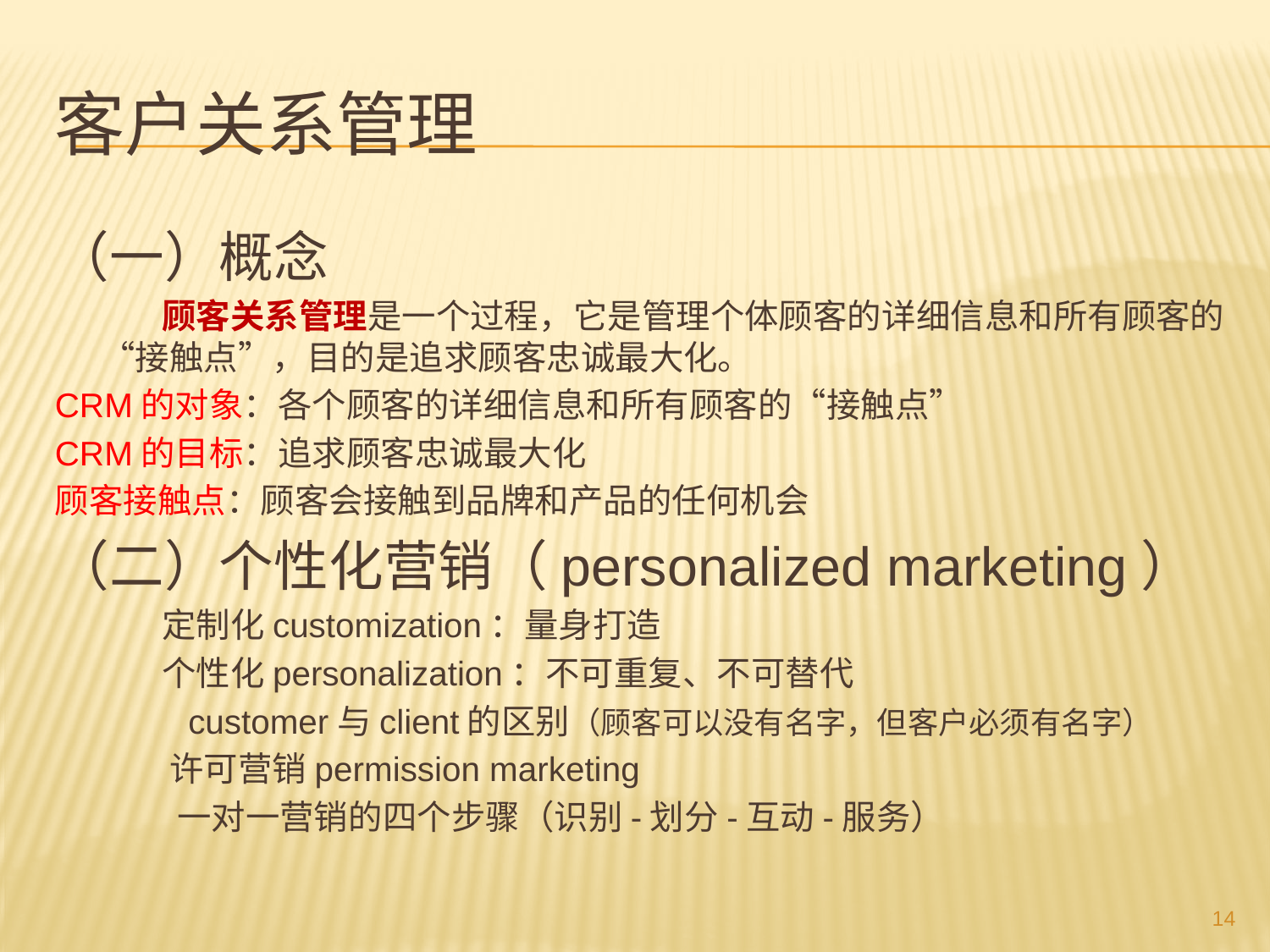

# 客户关系管理
（一）概念
             顾客关系管理是一个过程，它是管理个体顾客的详细信息和所有顾客的“接触点”，目的是追求顾客忠诚最大化。
CRM的对象：各个顾客的详细信息和所有顾客的“接触点”
CRM的目标：追求顾客忠诚最大化
顾客接触点：顾客会接触到品牌和产品的任何机会
（二）个性化营销（personalized marketing）
             定制化customization：量身打造
             个性化personalization：不可重复、不可替代
              customer与client的区别（顾客可以没有名字，但客户必须有名字）
              许可营销permission marketing
               一对一营销的四个步骤（识别-划分-互动-服务）

14